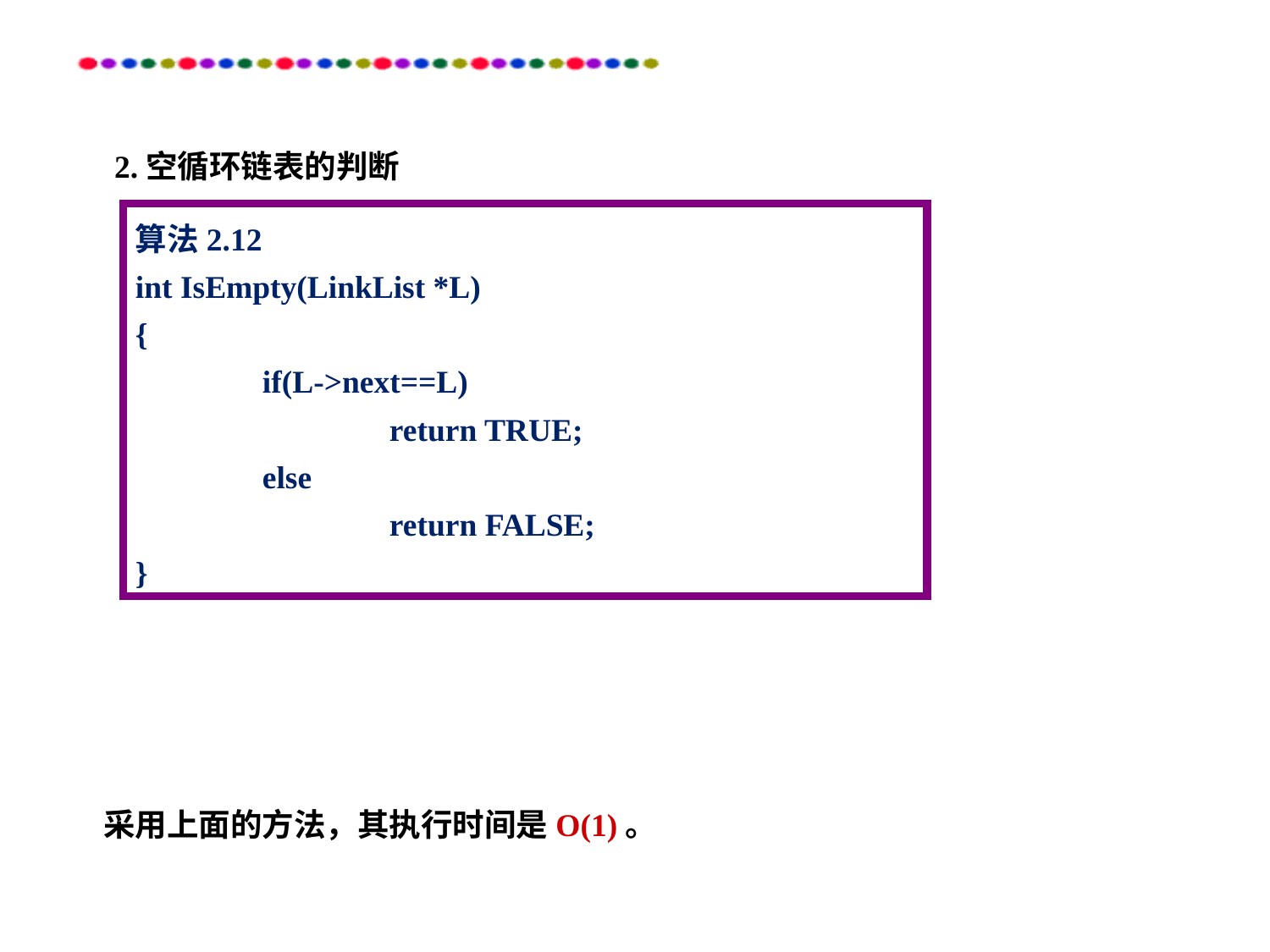

2.空循环链表的判断
算法2.12
int IsEmpty(LinkList *L)
{
	if(L->next==L)
		return TRUE;
	else
		return FALSE;
}
采用上面的方法，其执行时间是O(1)。